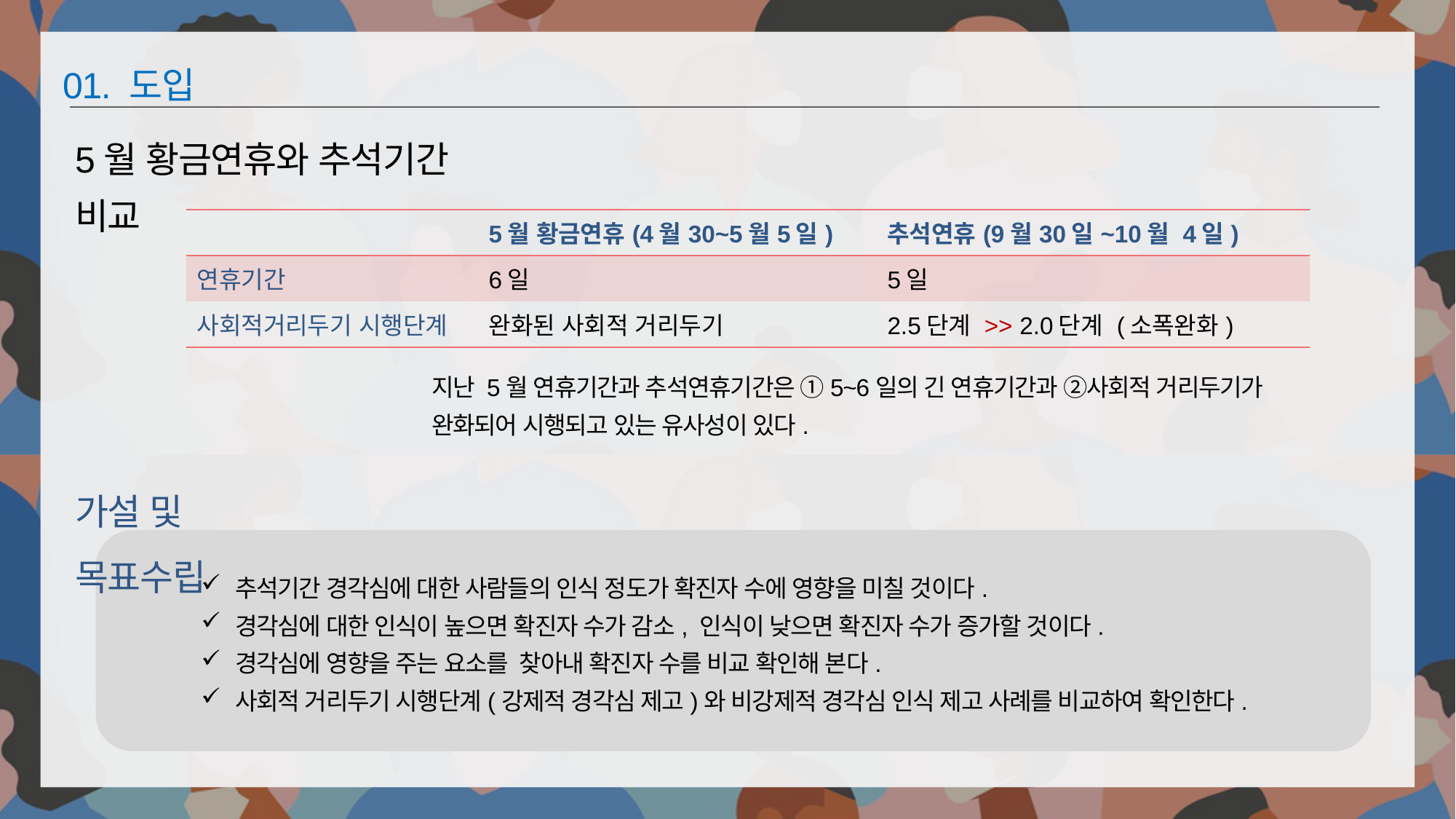

01. 도입
5월 황금연휴와 추석기간 비교
|  | 5월 황금연휴(4월30~5월5일) | 추석연휴(9월30일~10월 4일) |
| --- | --- | --- |
| 연휴기간 | 6일 | 5일 |
| 사회적거리두기 시행단계 | 완화된 사회적 거리두기 | 2.5단계 >> 2.0단계 (소폭완화) |
지난 5월 연휴기간과 추석연휴기간은 ①5~6일의 긴 연휴기간과 ②사회적 거리두기가 완화되어 시행되고 있는 유사성이 있다.
가설 및 목표수립

추석기간 경각심에 대한 사람들의 인식 정도가 확진자 수에 영향을 미칠 것이다.
경각심에 대한 인식이 높으면 확진자 수가 감소, 인식이 낮으면 확진자 수가 증가할 것이다.
경각심에 영향을 주는 요소를  찾아내 확진자 수를 비교 확인해 본다.
사회적 거리두기 시행단계(강제적 경각심 제고)와 비강제적 경각심 인식 제고 사례를 비교하여 확인한다.